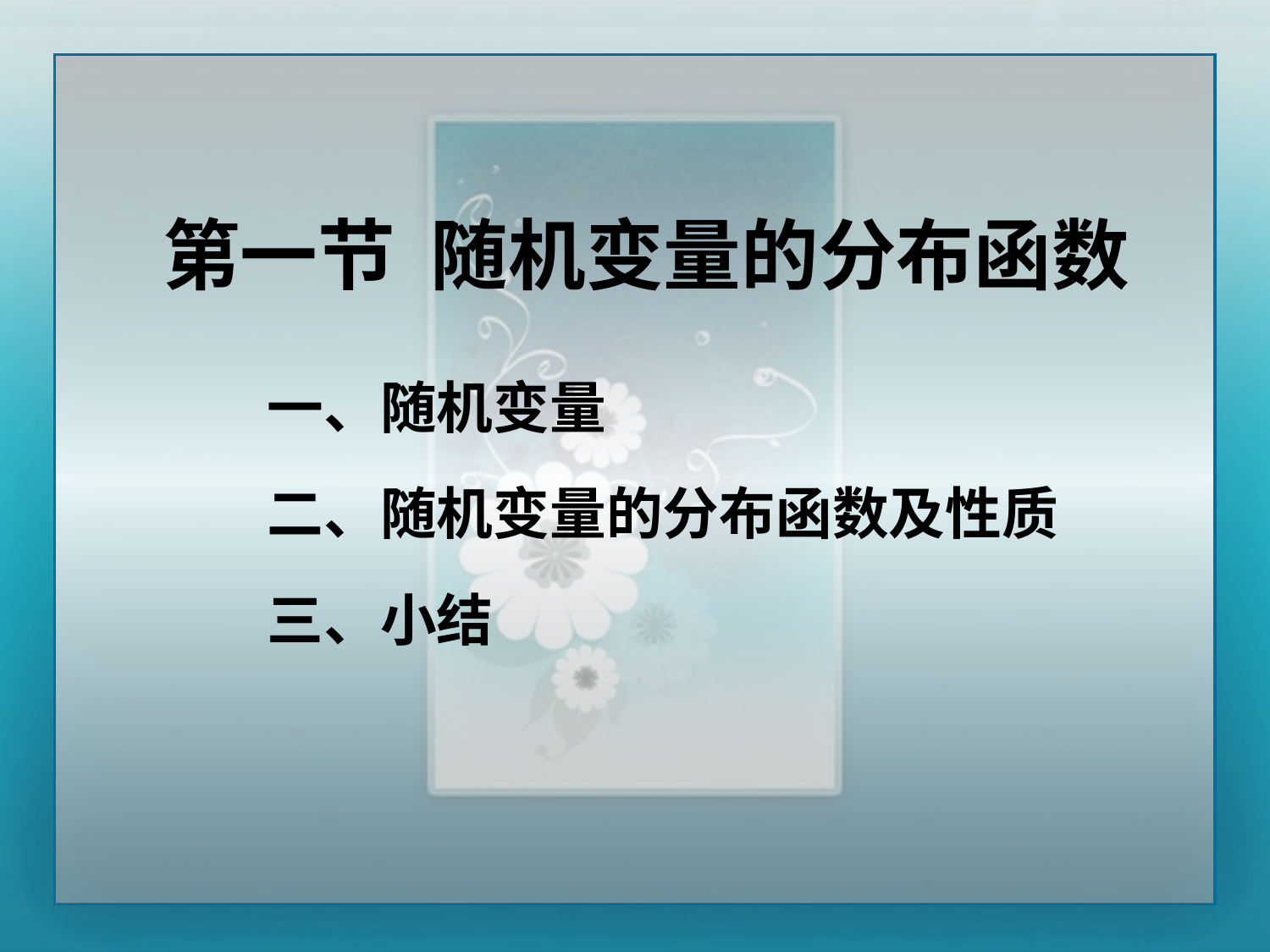

# 第一节  随机变量的分布函数
一、随机变量
二、随机变量的分布函数及性质
三、小结